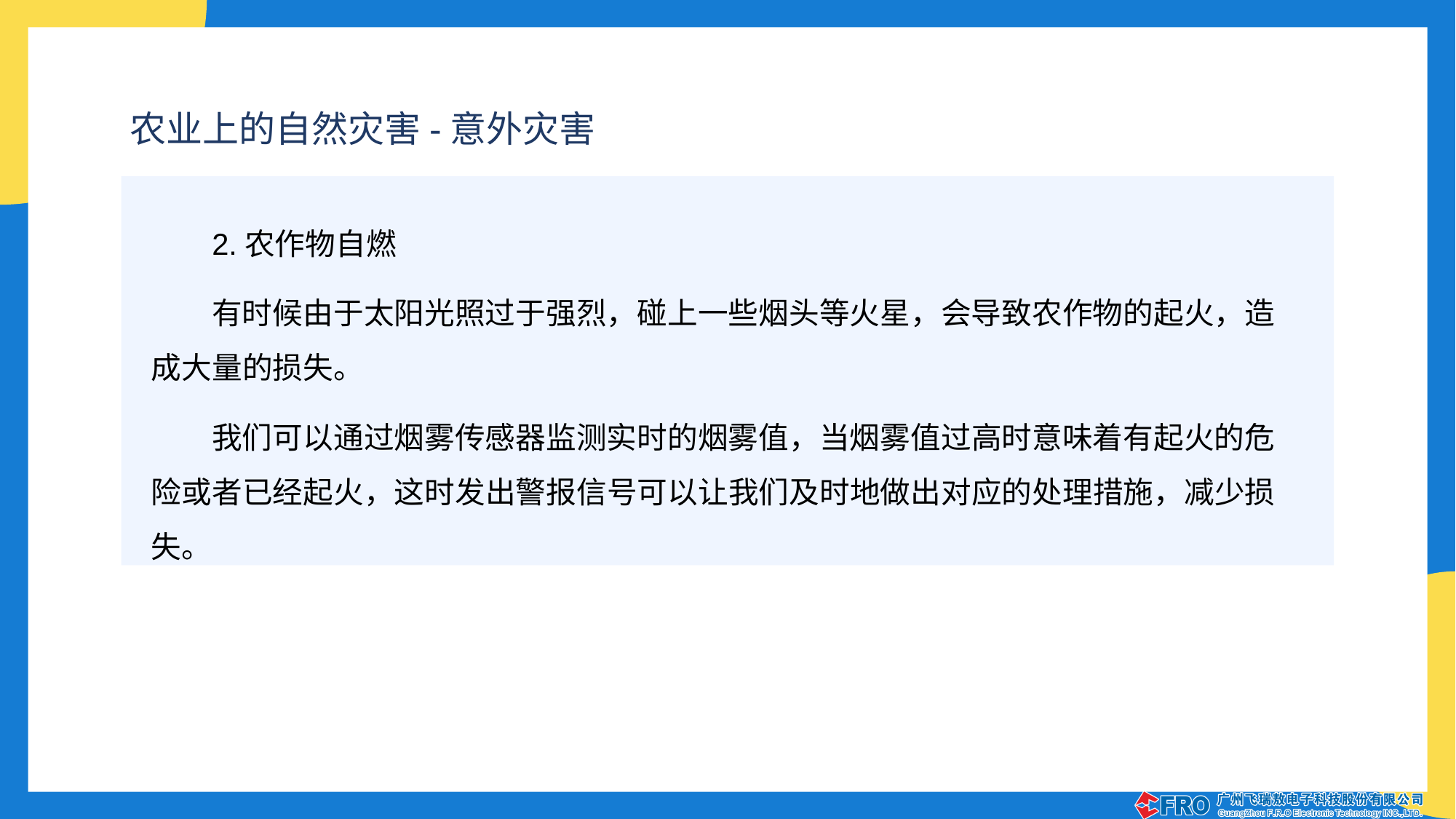

农业上的自然灾害-意外灾害
2.农作物自燃
有时候由于太阳光照过于强烈，碰上一些烟头等火星，会导致农作物的起火，造成大量的损失。
我们可以通过烟雾传感器监测实时的烟雾值，当烟雾值过高时意味着有起火的危险或者已经起火，这时发出警报信号可以让我们及时地做出对应的处理措施，减少损失。